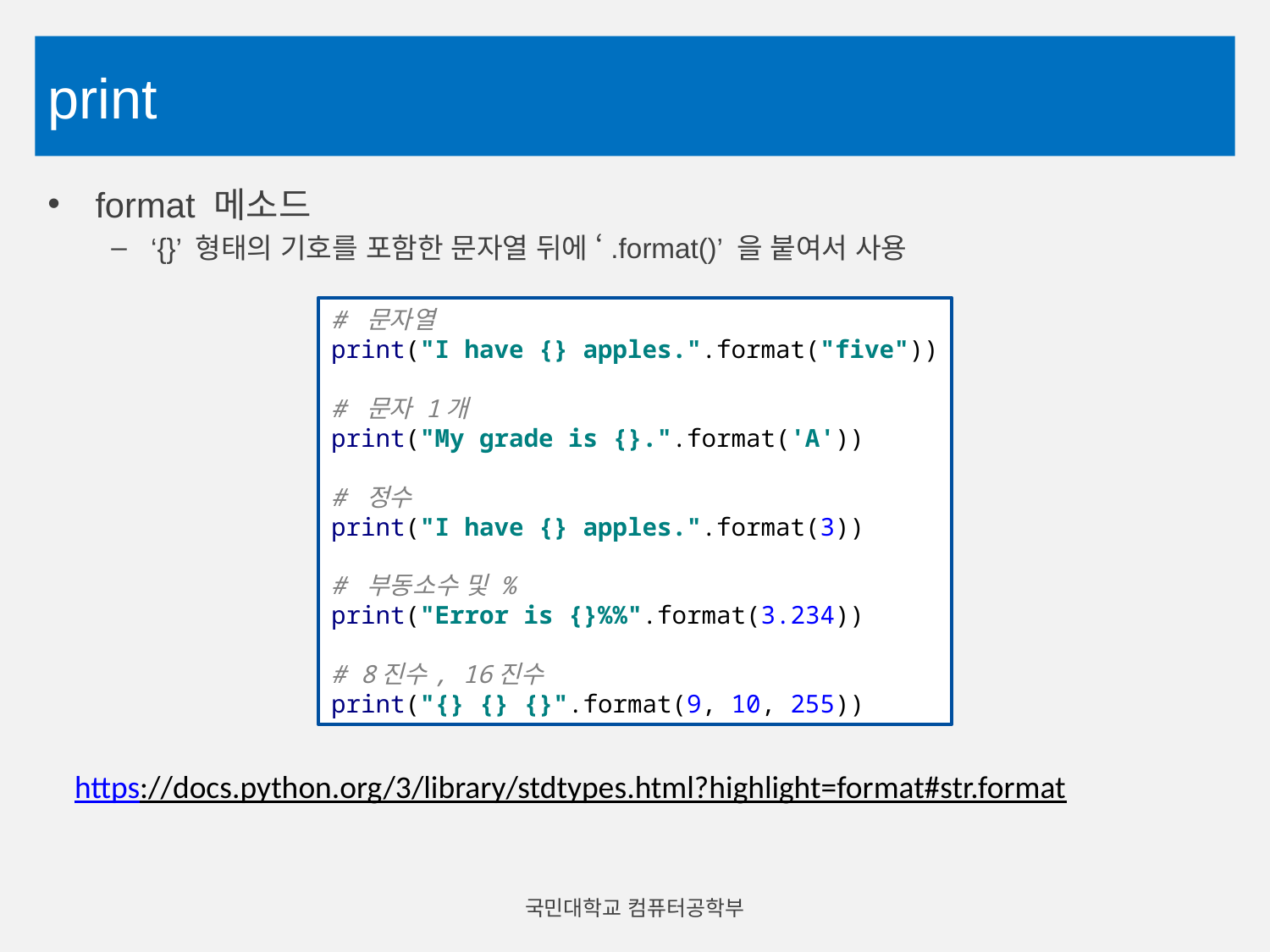

# print
format 메소드
‘{}’ 형태의 기호를 포함한 문자열 뒤에 ‘.format()’ 을 붙여서 사용
# 문자열 print("I have {} apples.".format("five")) # 문자 1개 print("My grade is {}.".format('A')) # 정수 print("I have {} apples.".format(3)) # 부동소수 및 % print("Error is {}%%".format(3.234)) # 8진수, 16진수 print("{} {} {}".format(9, 10, 255))
https://docs.python.org/3/library/stdtypes.html?highlight=format#str.format
국민대학교 컴퓨터공학부